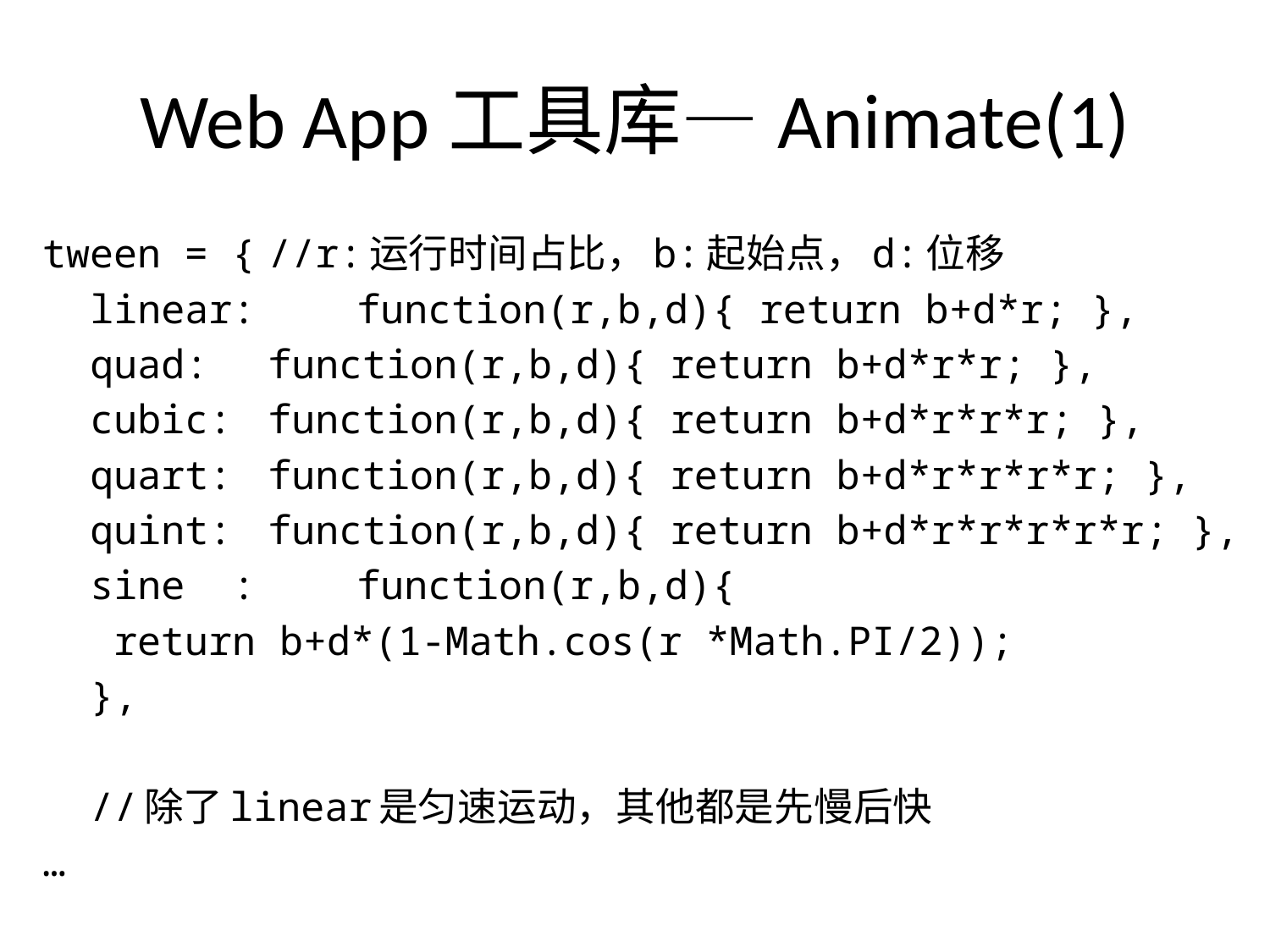

# Web App工具库—Animate(1)
tween = {	//r:运行时间占比，b:起始点，d:位移
	linear: 	function(r,b,d){ return b+d*r; },
	quad:	function(r,b,d){ return b+d*r*r; },
	cubic:	function(r,b,d){ return b+d*r*r*r; },
	quart:	function(r,b,d){ return b+d*r*r*r*r; },
	quint:	function(r,b,d){ return b+d*r*r*r*r*r; },
	sine  : 	function(r,b,d){
		 return b+d*(1-Math.cos(r *Math.PI/2));
	},

	//除了linear是匀速运动，其他都是先慢后快
…